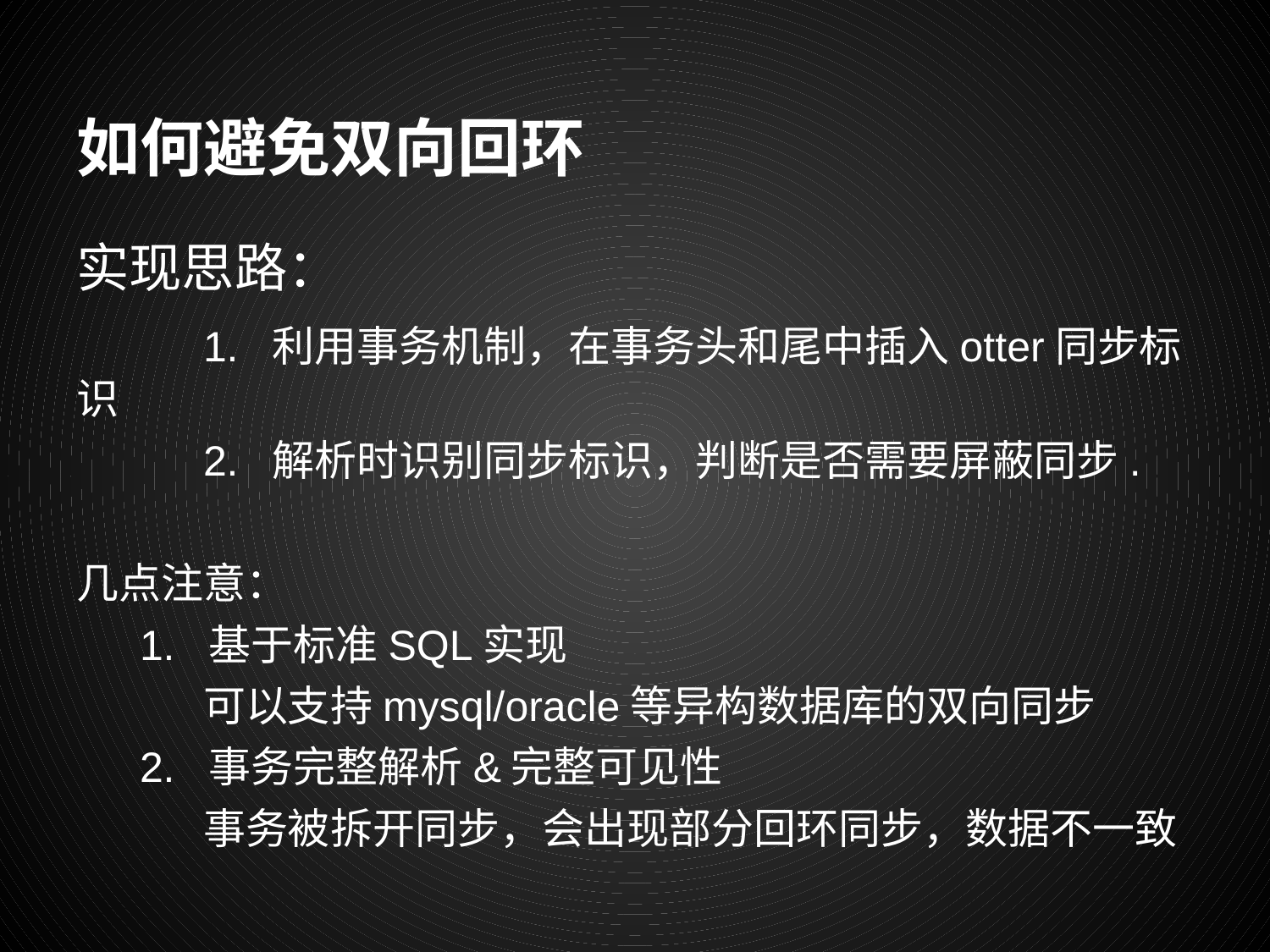

# 如何避免双向回环
实现思路：
	1.  利用事务机制，在事务头和尾中插入otter同步标识
	2.  解析时识别同步标识，判断是否需要屏蔽同步.

几点注意：
1.  基于标准SQL实现
可以支持mysql/oracle等异构数据库的双向同步
2.  事务完整解析&完整可见性
事务被拆开同步，会出现部分回环同步，数据不一致